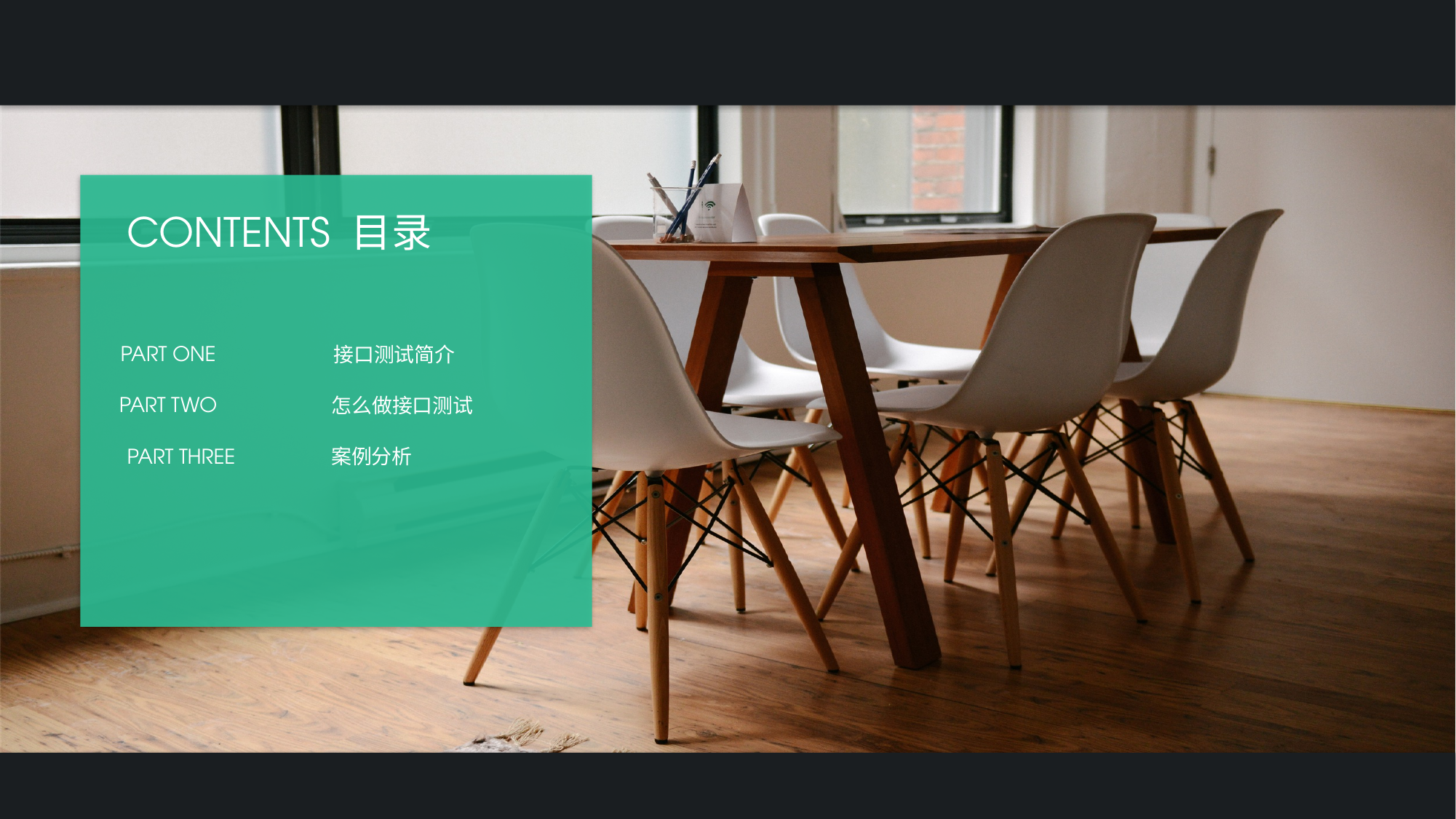

CONTENTS 目录
PART ONE
接口测试简介
PART TWO
怎么做接口测试
PART THREE
案例分析